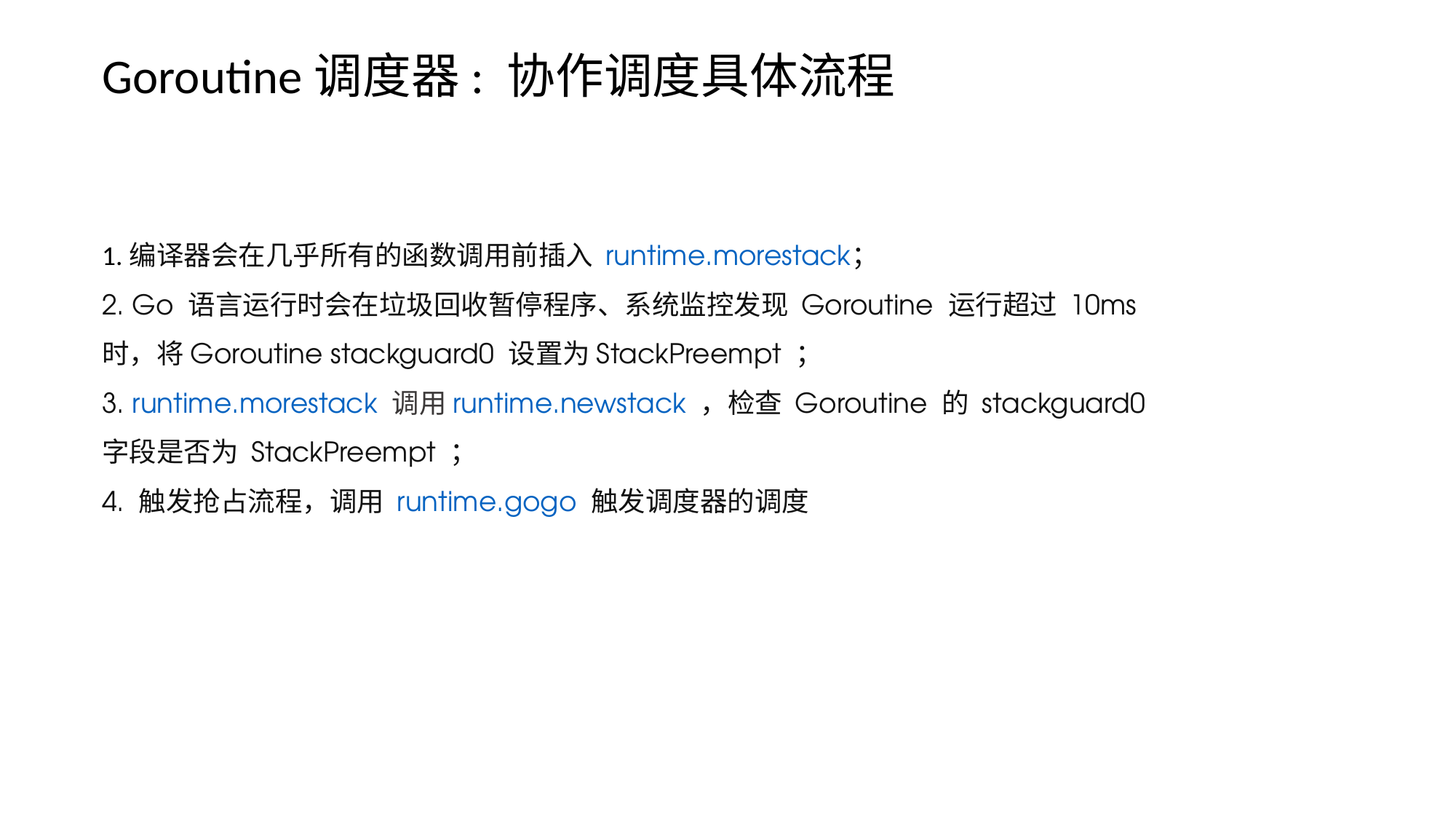

# Goroutine调度器: 协作调度具体流程
1.编译器会在几乎所有的函数调用前插入 runtime.morestack；
2. Go 语言运行时会在垃圾回收暂停程序、系统监控发现 Goroutine 运行超过 10ms 时，将Goroutine stackguard0 设置为StackPreempt ；
3. runtime.morestack 调用runtime.newstack ，检查 Goroutine 的 stackguard0 字段是否为 StackPreempt ；
4. 触发抢占流程，调用 runtime.gogo 触发调度器的调度